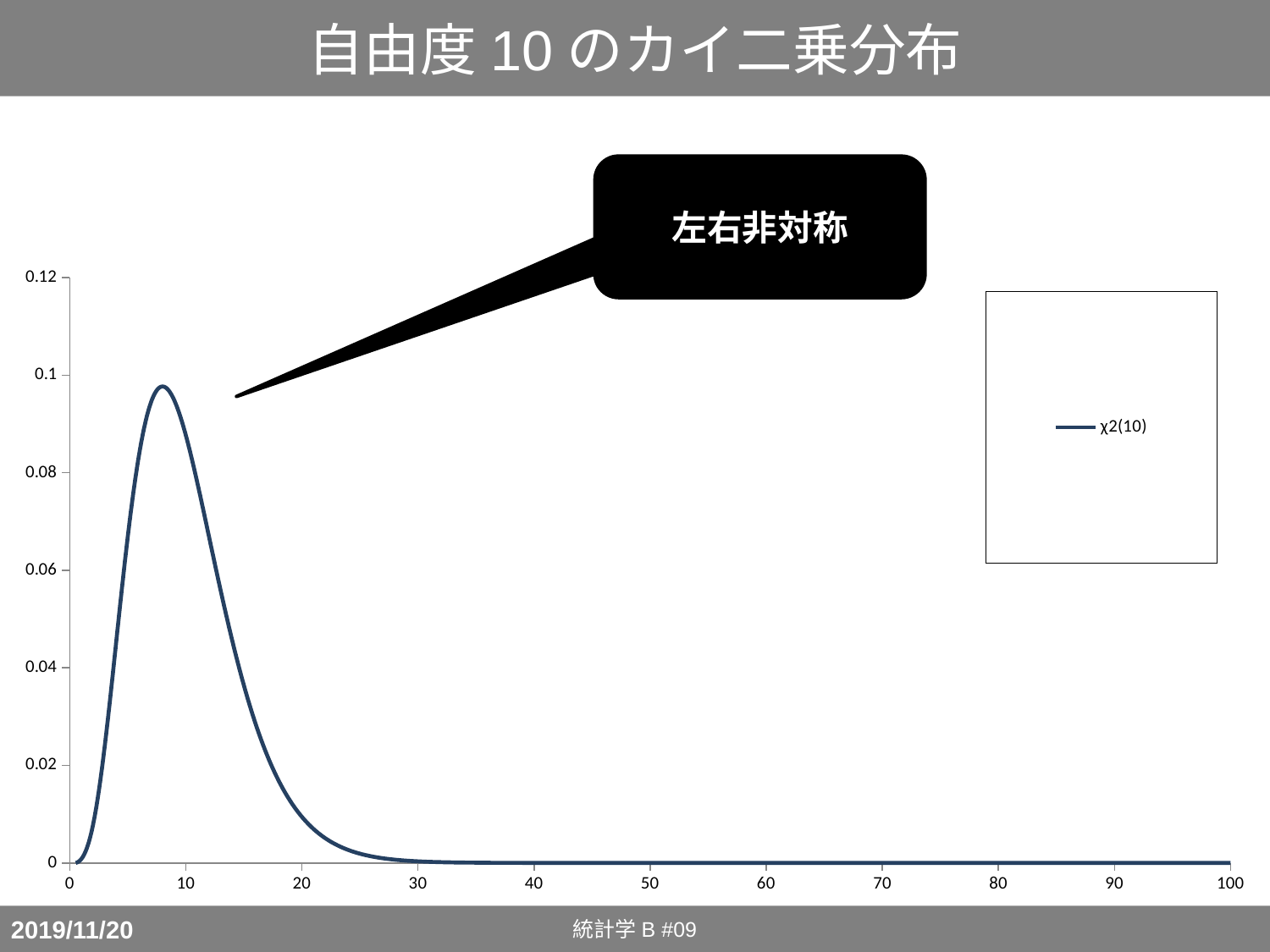

# 自由度10のカイ二乗分布
左右非対称

### Chart

| Category | χ2(10) |
|---|---|
統計学B #09
2019/11/20